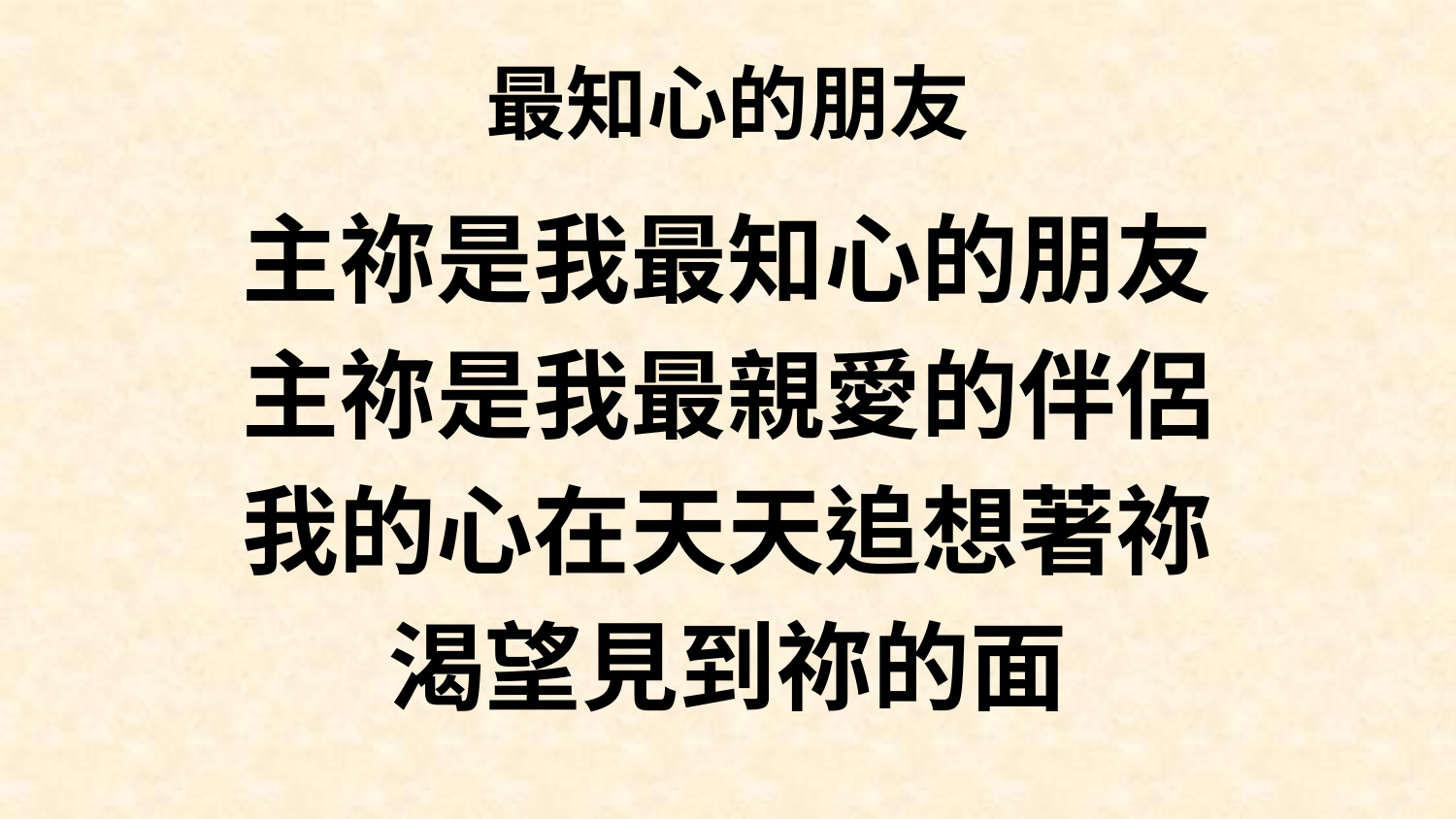

# 最知心的朋友
主祢是我最知心的朋友
主祢是我最親愛的伴侶
我的心在天天追想著祢
渴望見到祢的面